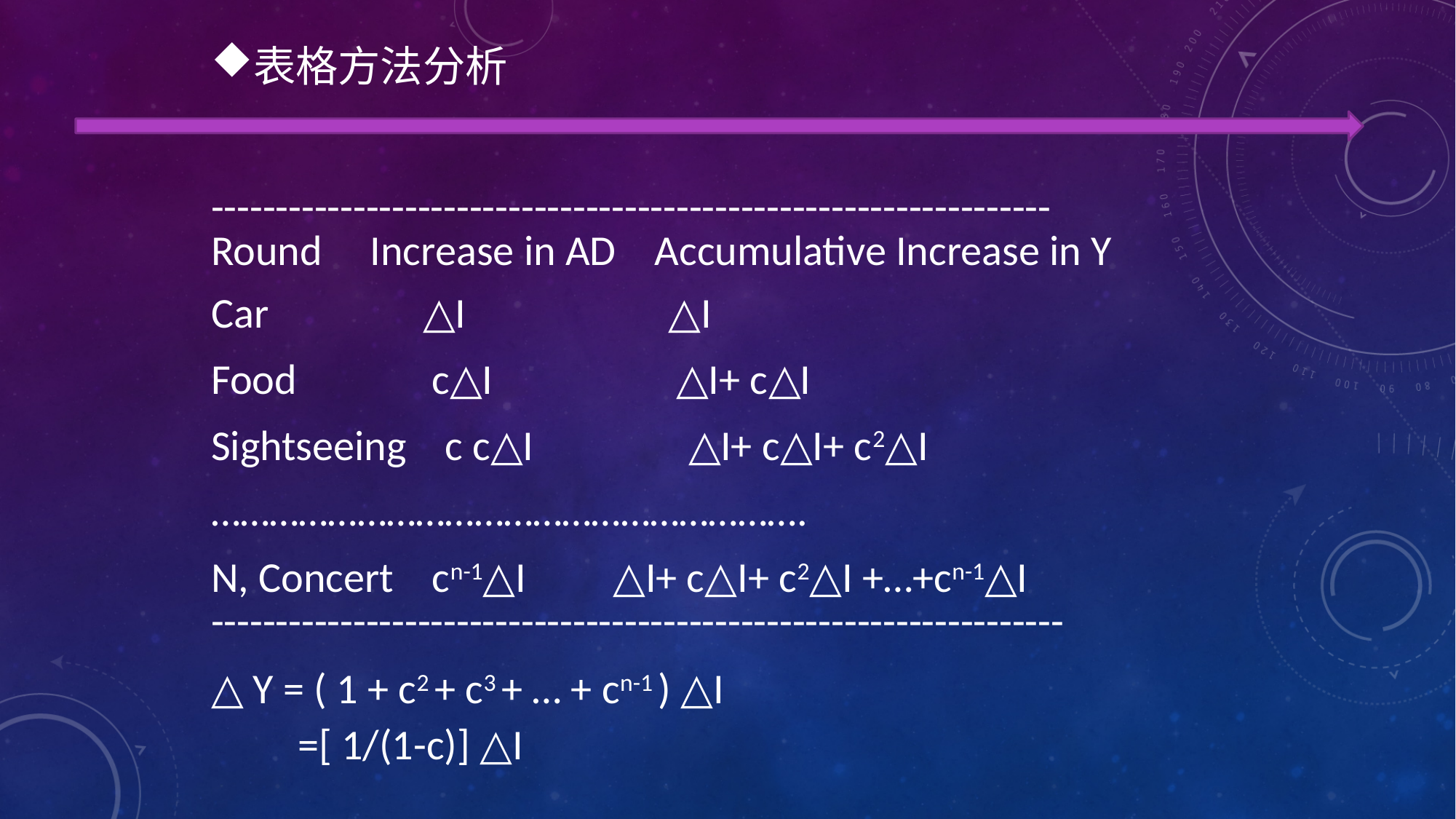

表格方法分析

-----------------------------------------------------------------
Round     Increase in AD    Accumulative Increase in Y
Car                △I                     △I
Food              c△I                   △I+ c△I
Sightseeing    c c△I                △I+ c△I+ c2△I
…………………………………………………….
N, Concert    cn-1△I         △I+ c△I+ c2△I +…+cn-1△I
------------------------------------------------------------------
△ Y = ( 1 + c2 + c3 + … + cn-1 ) △I
         =[ 1/(1-c)] △I